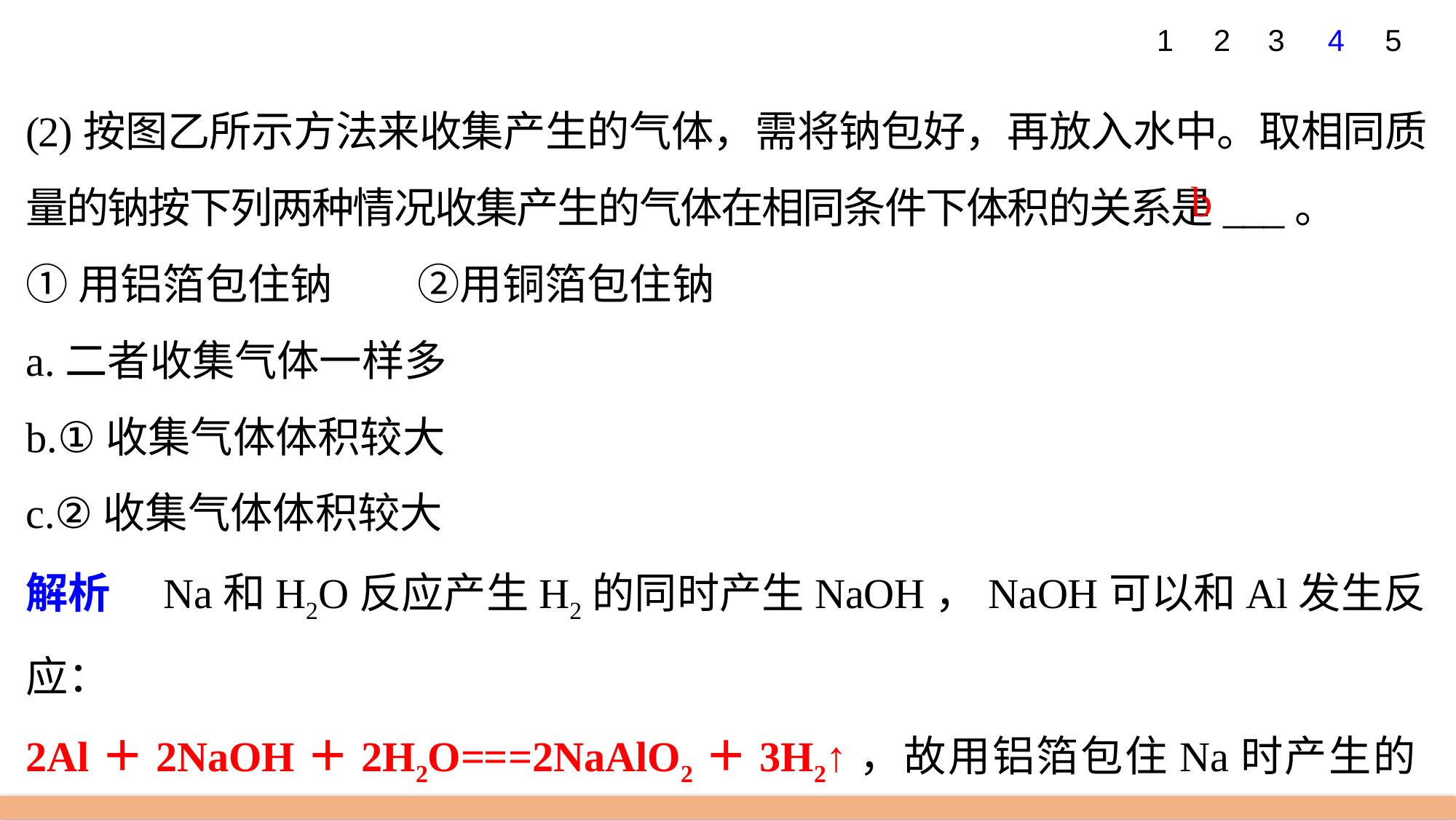

1
2
3
4
5
(2)按图乙所示方法来收集产生的气体，需将钠包好，再放入水中。取相同质量的钠按下列两种情况收集产生的气体在相同条件下体积的关系是___。
①用铝箔包住钠　　②用铜箔包住钠
a.二者收集气体一样多
b.①收集气体体积较大
c.②收集气体体积较大
解析　Na和H2O反应产生H2的同时产生NaOH，NaOH可以和Al发生反应：
2Al＋2NaOH＋2H2O===2NaAlO2＋3H2↑，故用铝箔包住Na时产生的H2的体积较大。
b